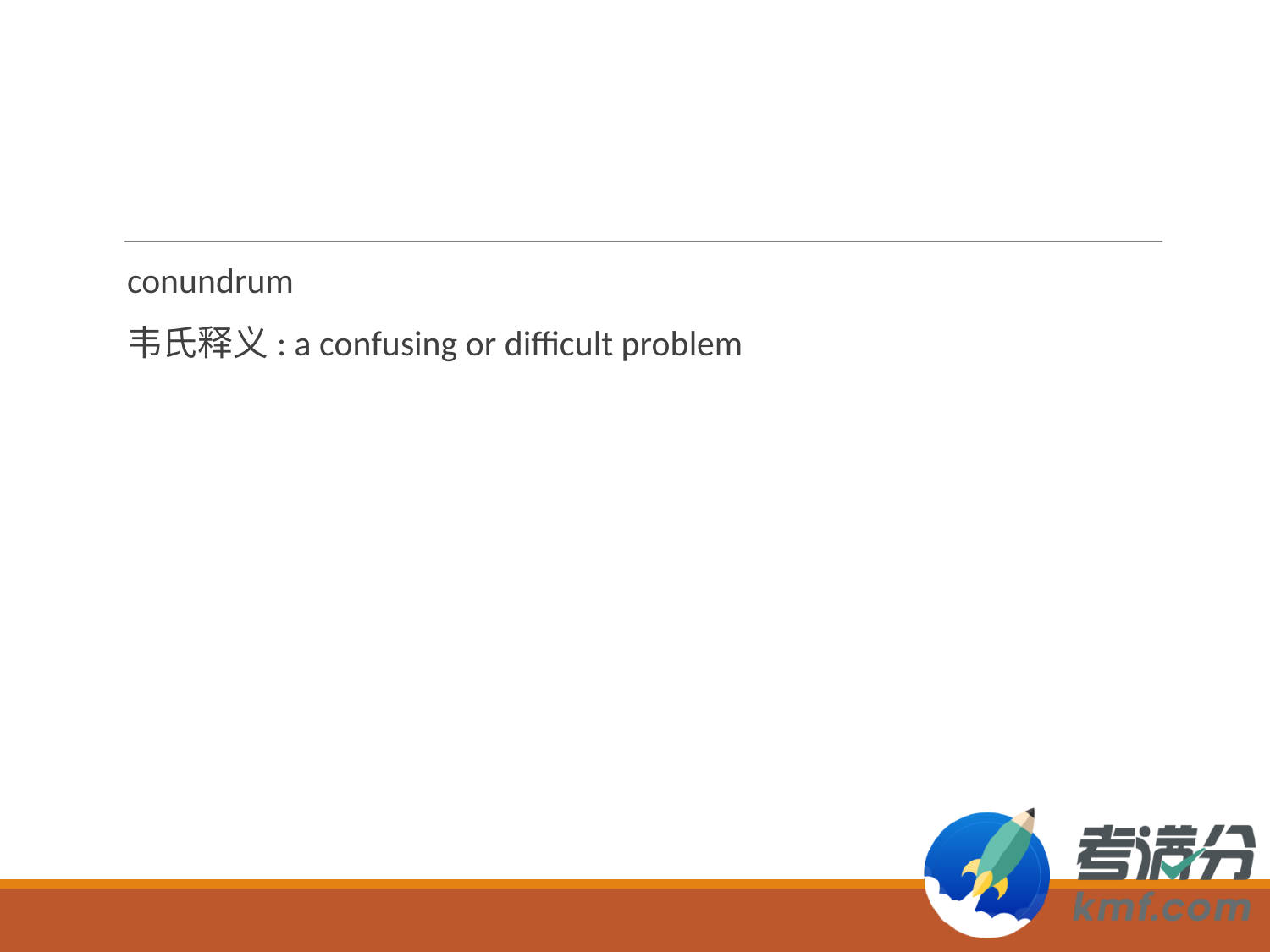

#
conundrum
韦氏释义: a confusing or difficult problem